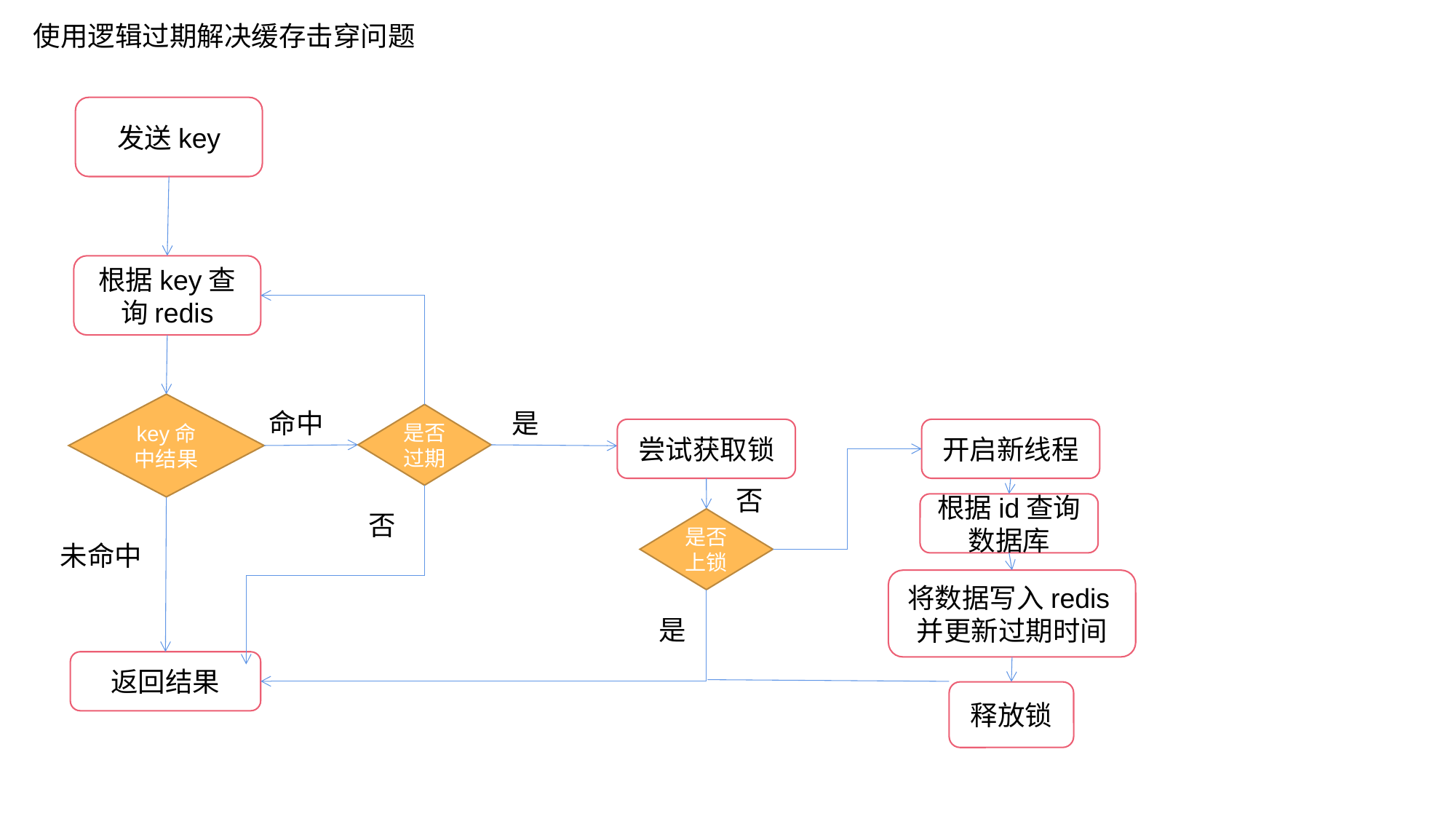

使用逻辑过期解决缓存击穿问题
发送key
根据key查询redis
key命中结果
命中
是
是否过期
尝试获取锁
开启新线程
否
根据id查询数据库
否
是否上锁
未命中
将数据写入redis并更新过期时间
是
返回结果
释放锁